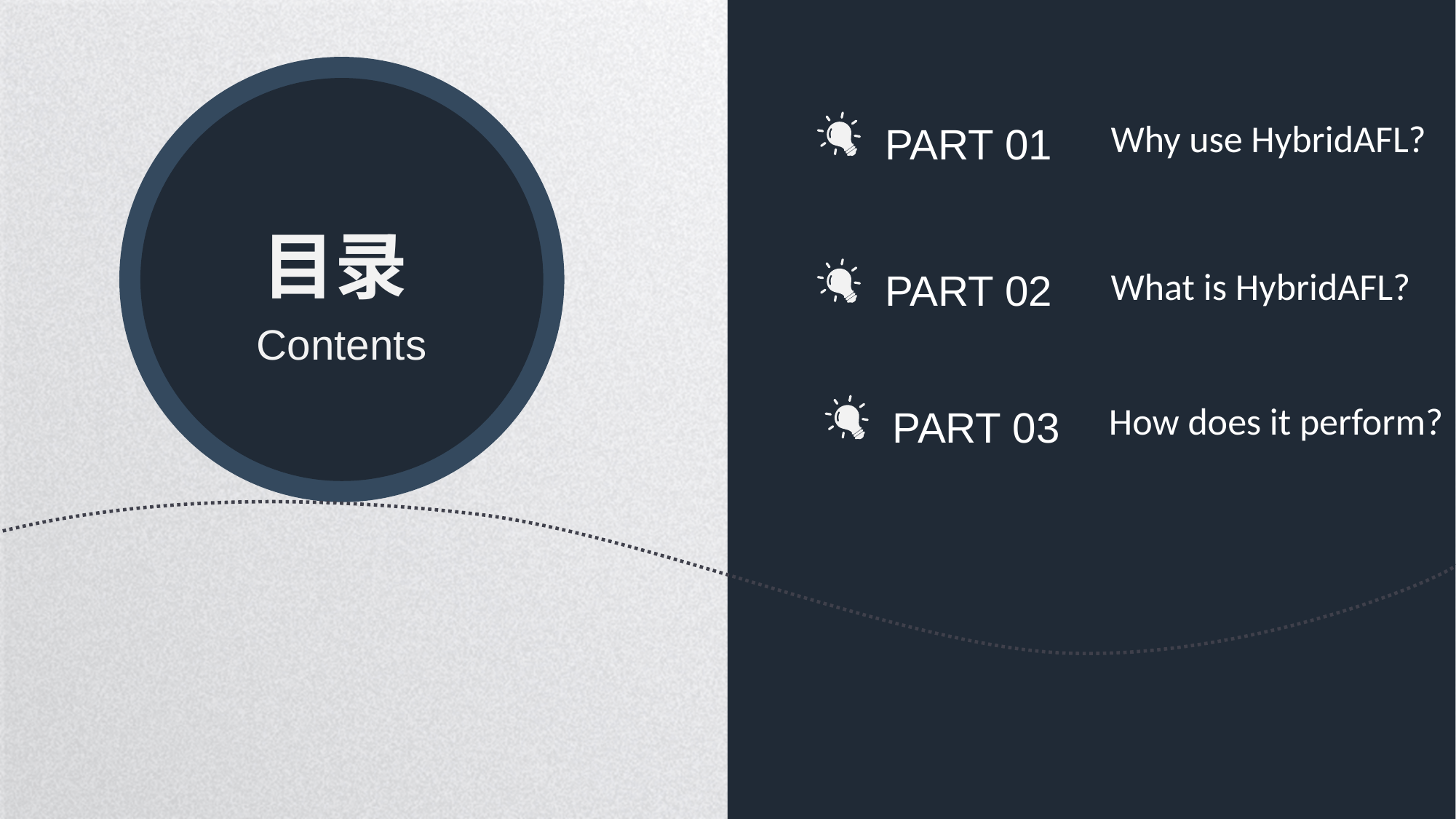

PART 01
Why use HybridAFL?
目录
Contents

PART 02
What is HybridAFL?

PART 03
How does it perform?

延时符